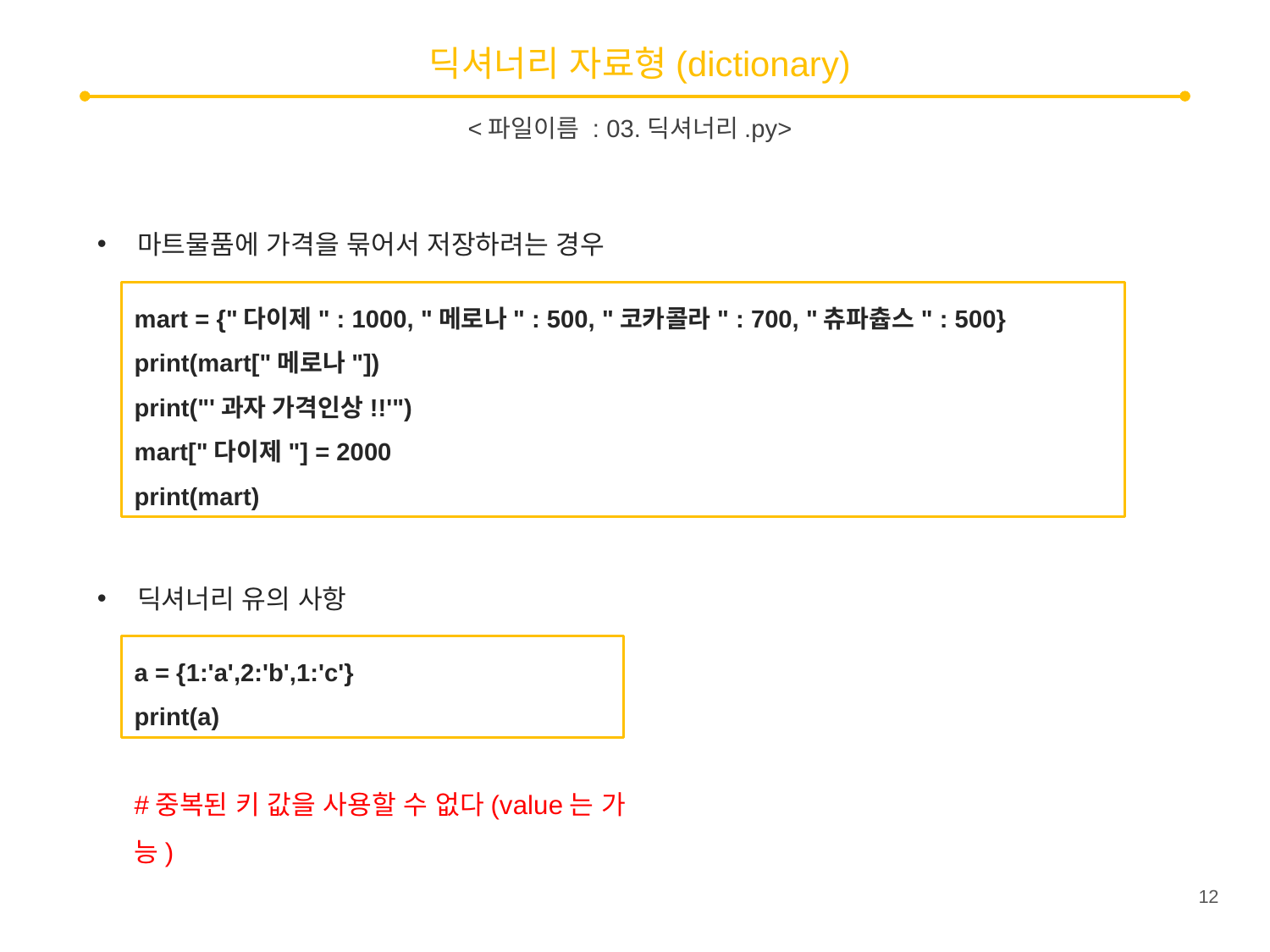

# 딕셔너리 자료형(dictionary)
<파일이름 : 03.딕셔너리.py>
마트물품에 가격을 묶어서 저장하려는 경우
mart = {"다이제" : 1000, "메로나" : 500, "코카콜라" : 700, "츄파츕스" : 500}
print(mart["메로나"])
print("'과자 가격인상!!'")
mart["다이제"] = 2000
print(mart)
딕셔너리 유의 사항
a = {1:'a',2:'b',1:'c'}
print(a)
#중복된 키 값을 사용할 수 없다(value는 가능)